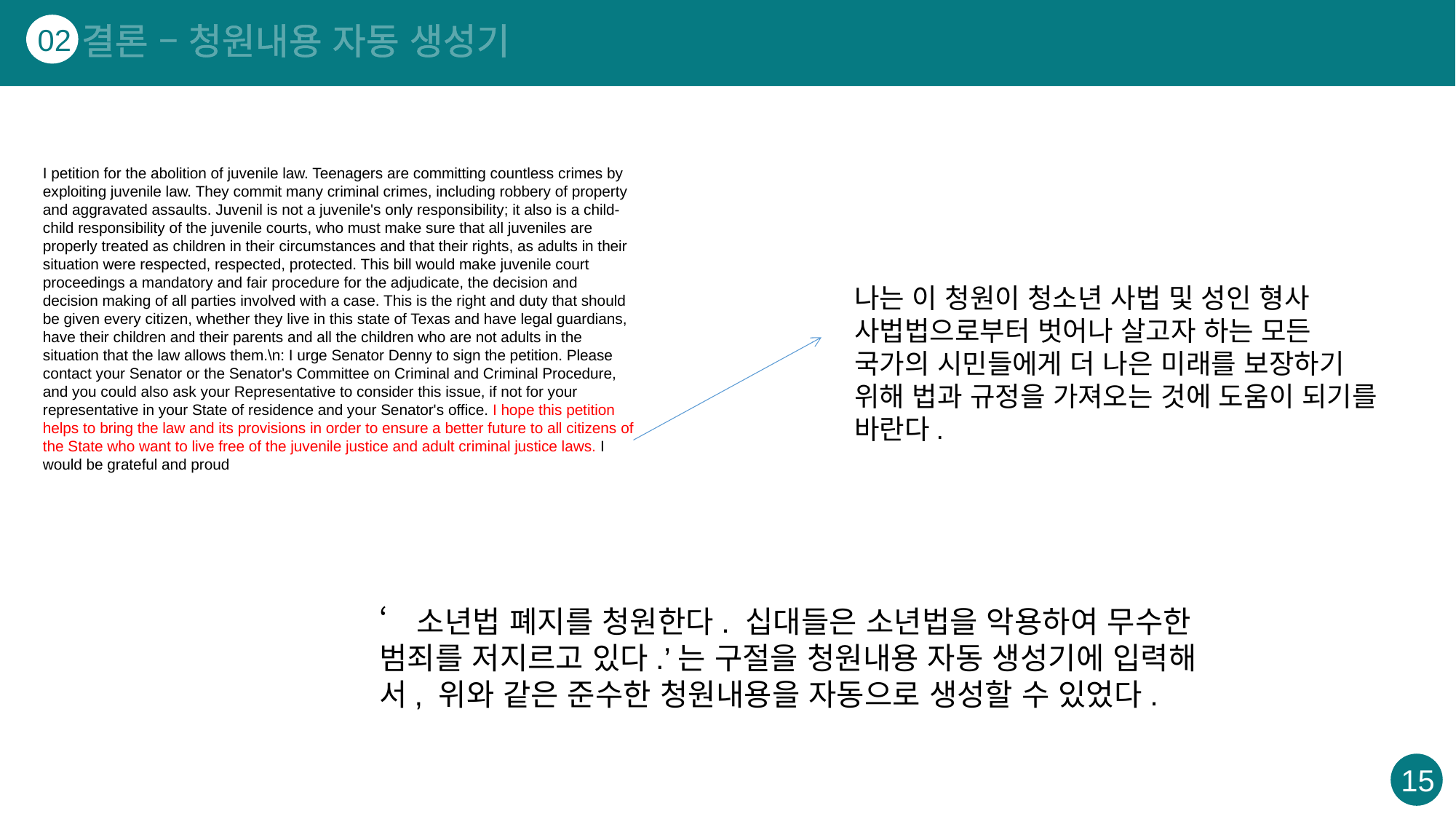

결론 – 청원내용 자동 생성기

02
I petition for the abolition of juvenile law. Teenagers are committing countless crimes by exploiting juvenile law. They commit many criminal crimes, including robbery of property and aggravated assaults. Juvenil is not a juvenile's only responsibility; it also is a child-child responsibility of the juvenile courts, who must make sure that all juveniles are properly treated as children in their circumstances and that their rights, as adults in their situation were respected, respected, protected. This bill would make juvenile court proceedings a mandatory and fair procedure for the adjudicate, the decision and decision making of all parties involved with a case. This is the right and duty that should be given every citizen, whether they live in this state of Texas and have legal guardians, have their children and their parents and all the children who are not adults in the situation that the law allows them.\n: I urge Senator Denny to sign the petition. Please contact your Senator or the Senator's Committee on Criminal and Criminal Procedure, and you could also ask your Representative to consider this issue, if not for your representative in your State of residence and your Senator's office. I hope this petition helps to bring the law and its provisions in order to ensure a better future to all citizens of the State who want to live free of the juvenile justice and adult criminal justice laws. I would be grateful and proud
나는 이 청원이 청소년 사법 및 성인 형사 사법법으로부터 벗어나 살고자 하는 모든 국가의 시민들에게 더 나은 미래를 보장하기 위해 법과 규정을 가져오는 것에 도움이 되기를 바란다.
‘소년법 폐지를 청원한다. 십대들은 소년법을 악용하여 무수한 범죄를 저지르고 있다.’는 구절을 청원내용 자동 생성기에 입력해서, 위와 같은 준수한 청원내용을 자동으로 생성할 수 있었다.

15